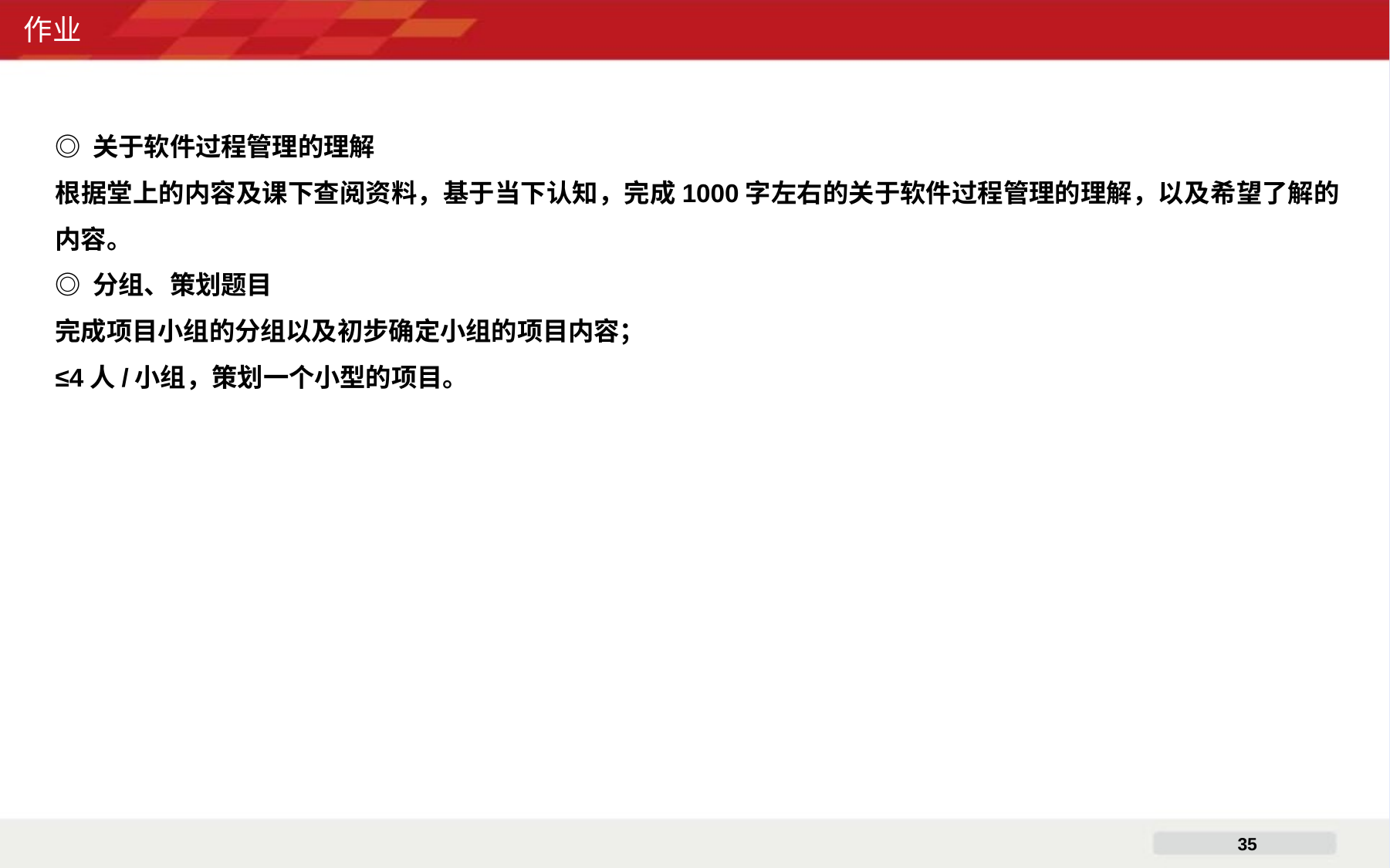

作业

◎ 关于软件过程管理的理解
根据堂上的内容及课下查阅资料，基于当下认知，完成1000字左右的关于软件过程管理的理解，以及希望了解的内容。
◎ 分组、策划题目
完成项目小组的分组以及初步确定小组的项目内容；
≤4人/小组，策划一个小型的项目。